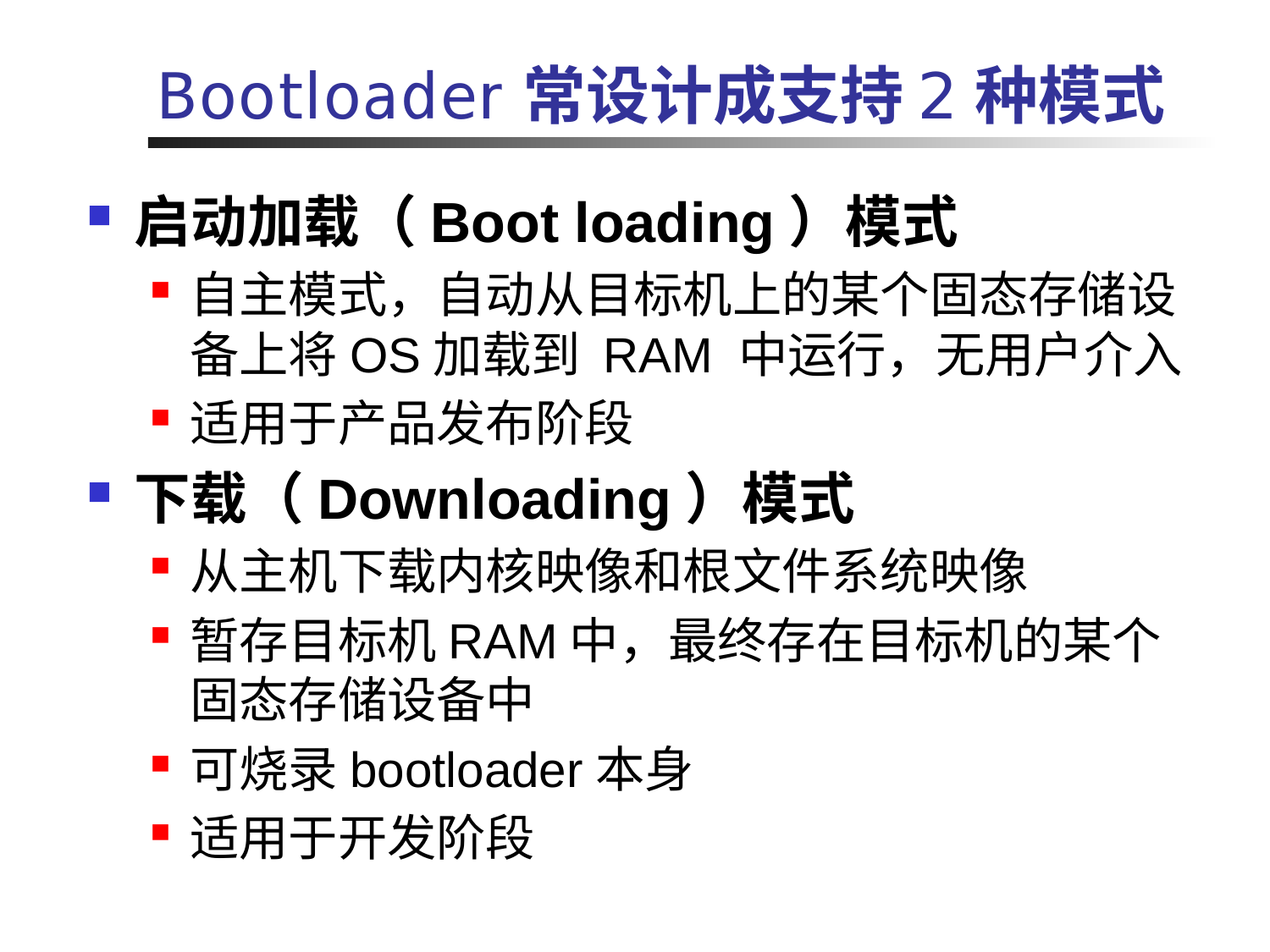

# Bootloader常设计成支持2种模式
启动加载（Boot loading）模式
自主模式，自动从目标机上的某个固态存储设备上将OS加载到 RAM 中运行，无用户介入
适用于产品发布阶段
下载（Downloading）模式
从主机下载内核映像和根文件系统映像
暂存目标机RAM中，最终存在目标机的某个固态存储设备中
可烧录bootloader本身
适用于开发阶段